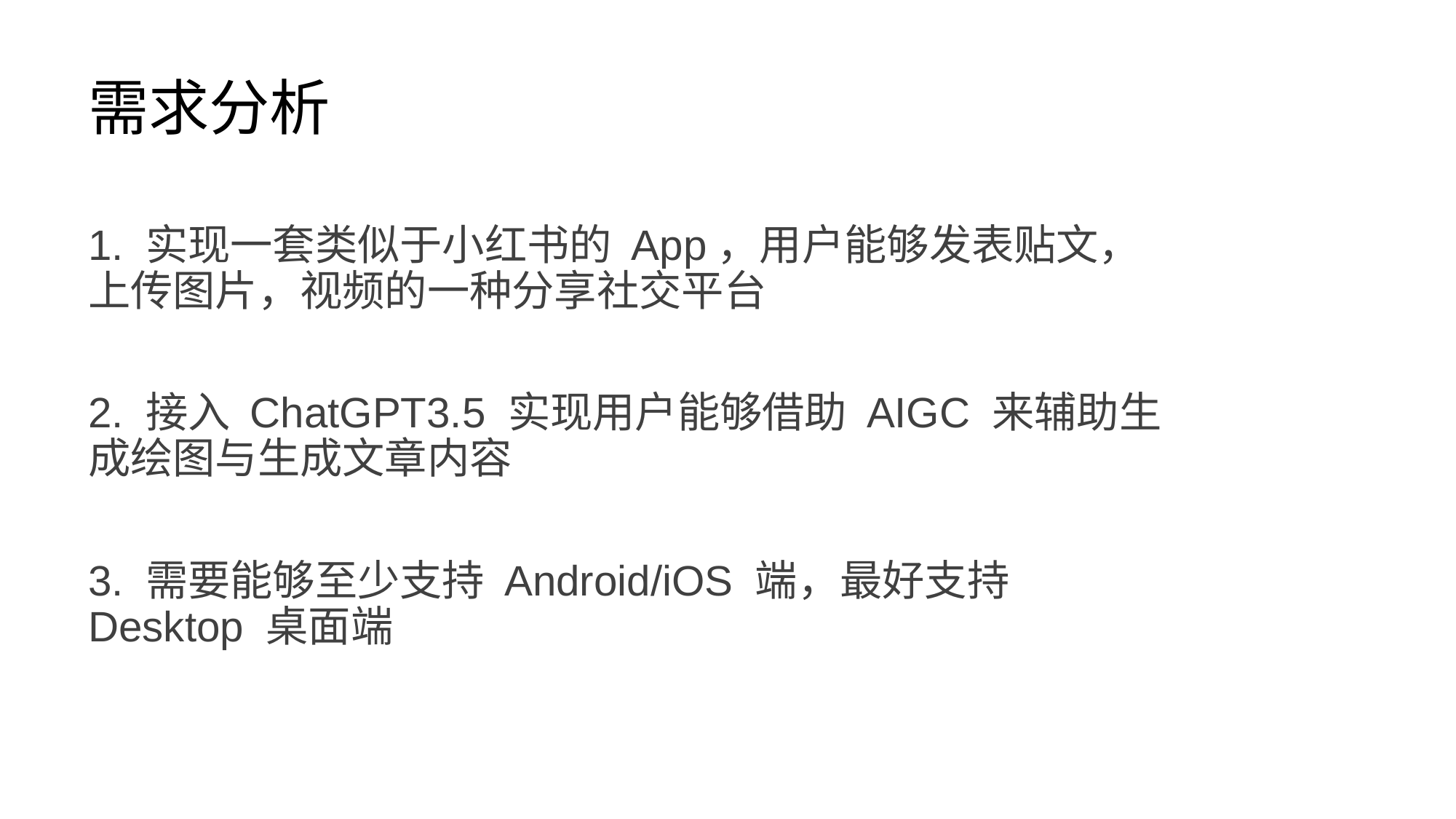

# 需求分析
1. 实现一套类似于小红书的 App，用户能够发表贴文，上传图片，视频的一种分享社交平台

2. 接入 ChatGPT3.5 实现用户能够借助 AIGC 来辅助生成绘图与生成文章内容

3. 需要能够至少支持 Android/iOS 端，最好支持 Desktop 桌面端